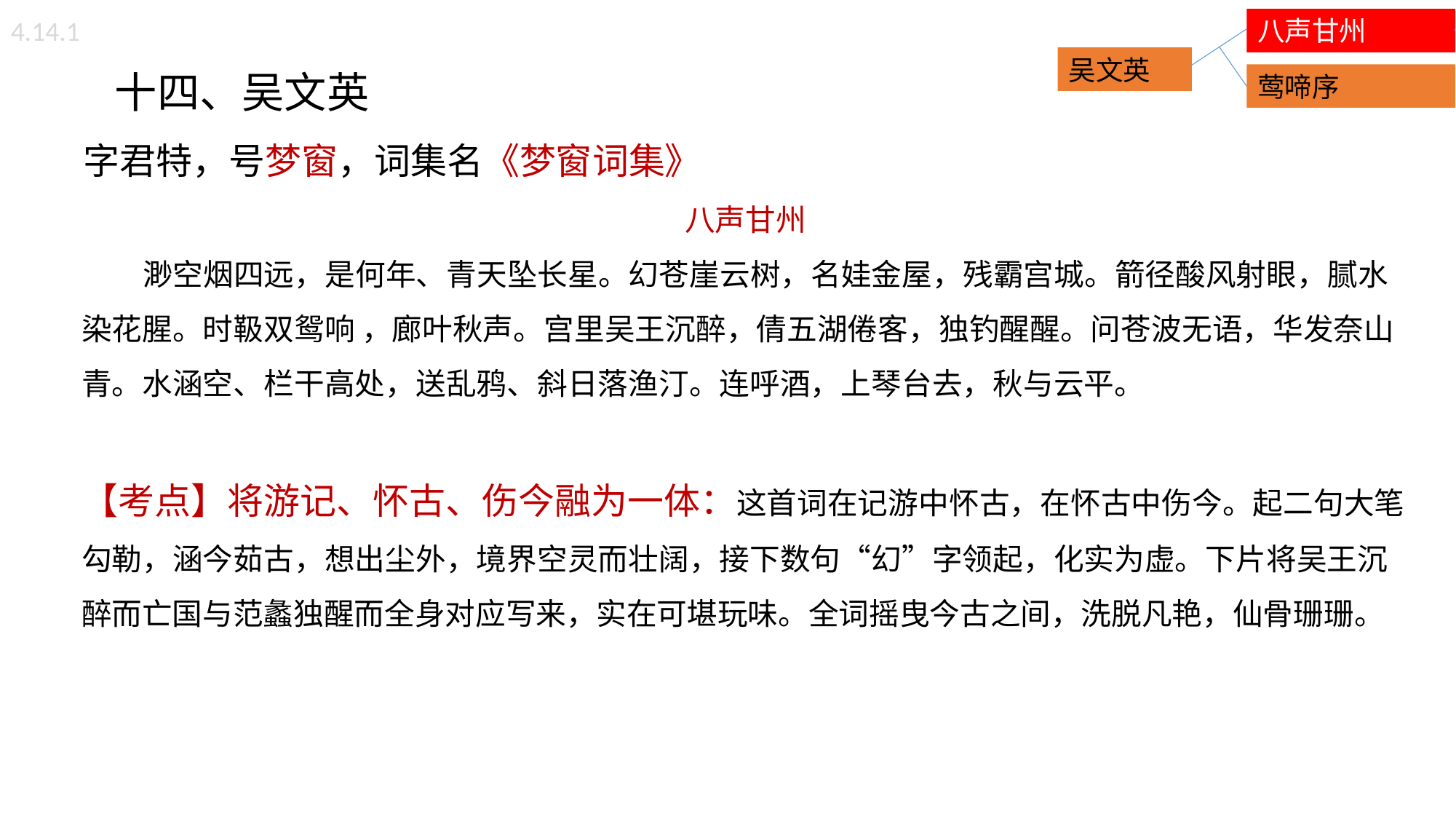

4.14.1
八声甘州
   十四、吴文英
字君特，号梦窗，词集名《梦窗词集》
八声甘州
        渺空烟四远，是何年、青天坠长星。幻苍崖云树，名娃金屋，残霸宫城。箭径酸风射眼，腻水染花腥。时靸双鸳响 ，廊叶秋声。宫里吴王沉醉，倩五湖倦客，独钓醒醒。问苍波无语，华发奈山青。水涵空、栏干高处，送乱鸦、斜日落渔汀。连呼酒，上琴台去，秋与云平。

【考点】将游记、怀古、伤今融为一体：这首词在记游中怀古，在怀古中伤今。起二句大笔勾勒，涵今茹古，想出尘外，境界空灵而壮阔，接下数句“幻”字领起，化实为虚。下片将吴王沉醉而亡国与范蠡独醒而全身对应写来，实在可堪玩味。全词摇曳今古之间，洗脱凡艳，仙骨珊珊。
吴文英
莺啼序